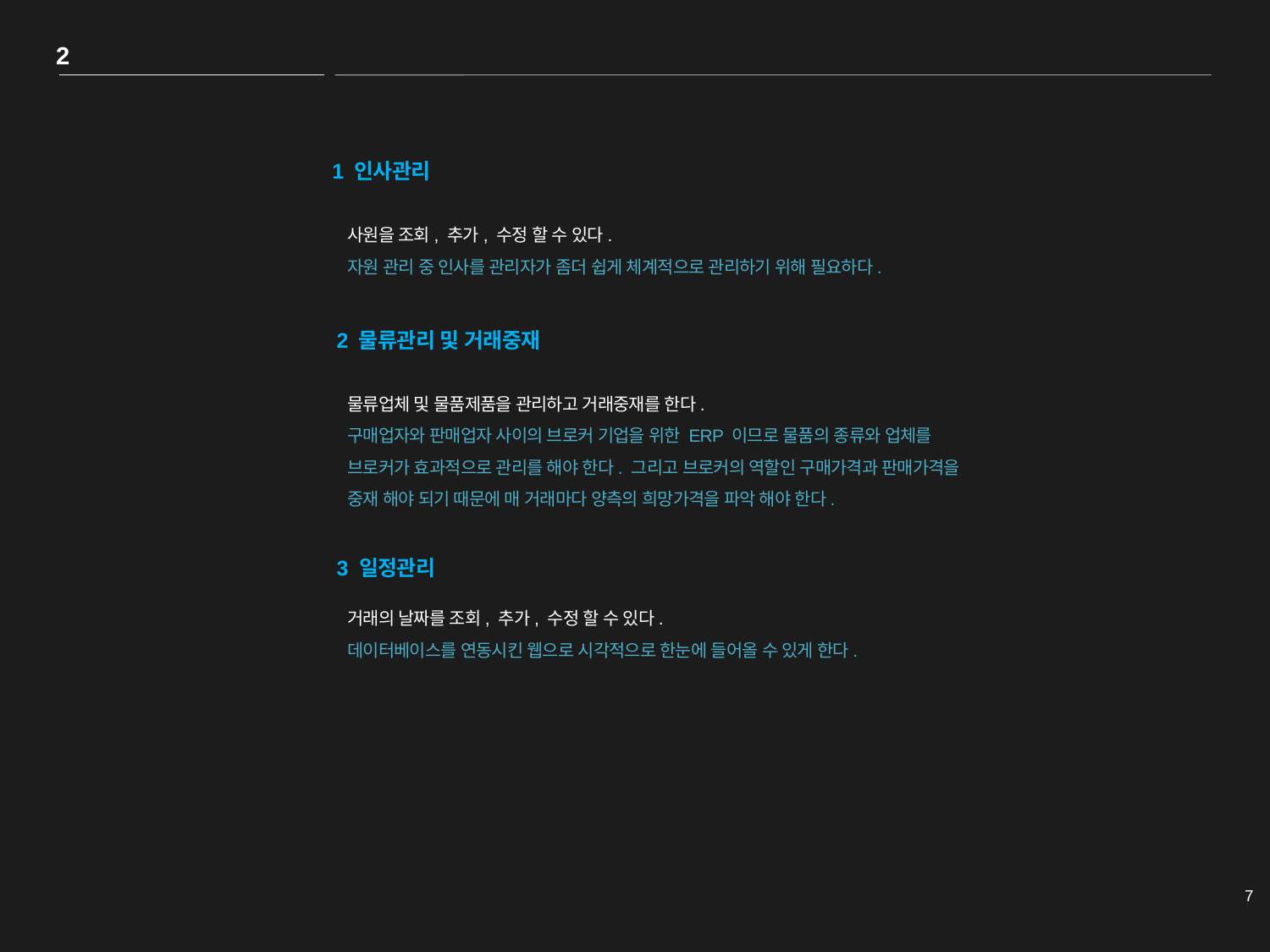

2
#
1 인사관리
사원을 조회, 추가, 수정 할 수 있다.
자원 관리 중 인사를 관리자가 좀더 쉽게 체계적으로 관리하기 위해 필요하다.
2 물류관리 및 거래중재
물류업체 및 물품제품을 관리하고 거래중재를 한다.
구매업자와 판매업자 사이의 브로커 기업을 위한 ERP 이므로 물품의 종류와 업체를
브로커가 효과적으로 관리를 해야 한다. 그리고 브로커의 역할인 구매가격과 판매가격을
중재 해야 되기 때문에 매 거래마다 양측의 희망가격을 파악 해야 한다.
3 일정관리
거래의 날짜를 조회, 추가, 수정 할 수 있다.
데이터베이스를 연동시킨 웹으로 시각적으로 한눈에 들어올 수 있게 한다.
7